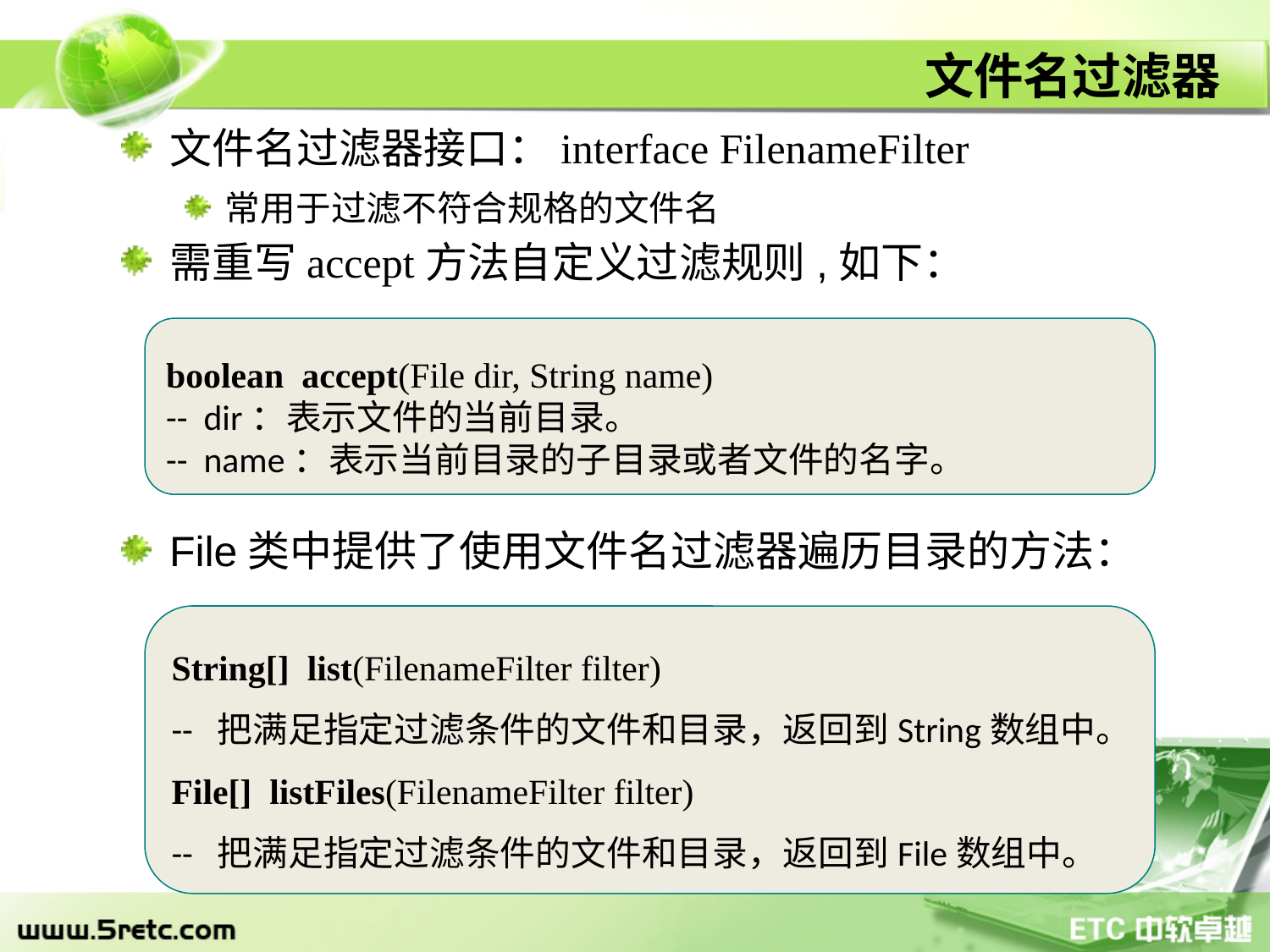

# 文件名过滤器
文件名过滤器接口：interface FilenameFilter
常用于过滤不符合规格的文件名
需重写accept方法自定义过滤规则,如下：

File类中提供了使用文件名过滤器遍历目录的方法：
boolean  accept(File dir, String name)
--  dir：表示文件的当前目录。
--  name：表示当前目录的子目录或者文件的名字。
String[]  list(FilenameFilter filter)
--  把满足指定过滤条件的文件和目录，返回到String数组中。
File[]  listFiles(FilenameFilter filter)
--  把满足指定过滤条件的文件和目录，返回到File数组中。